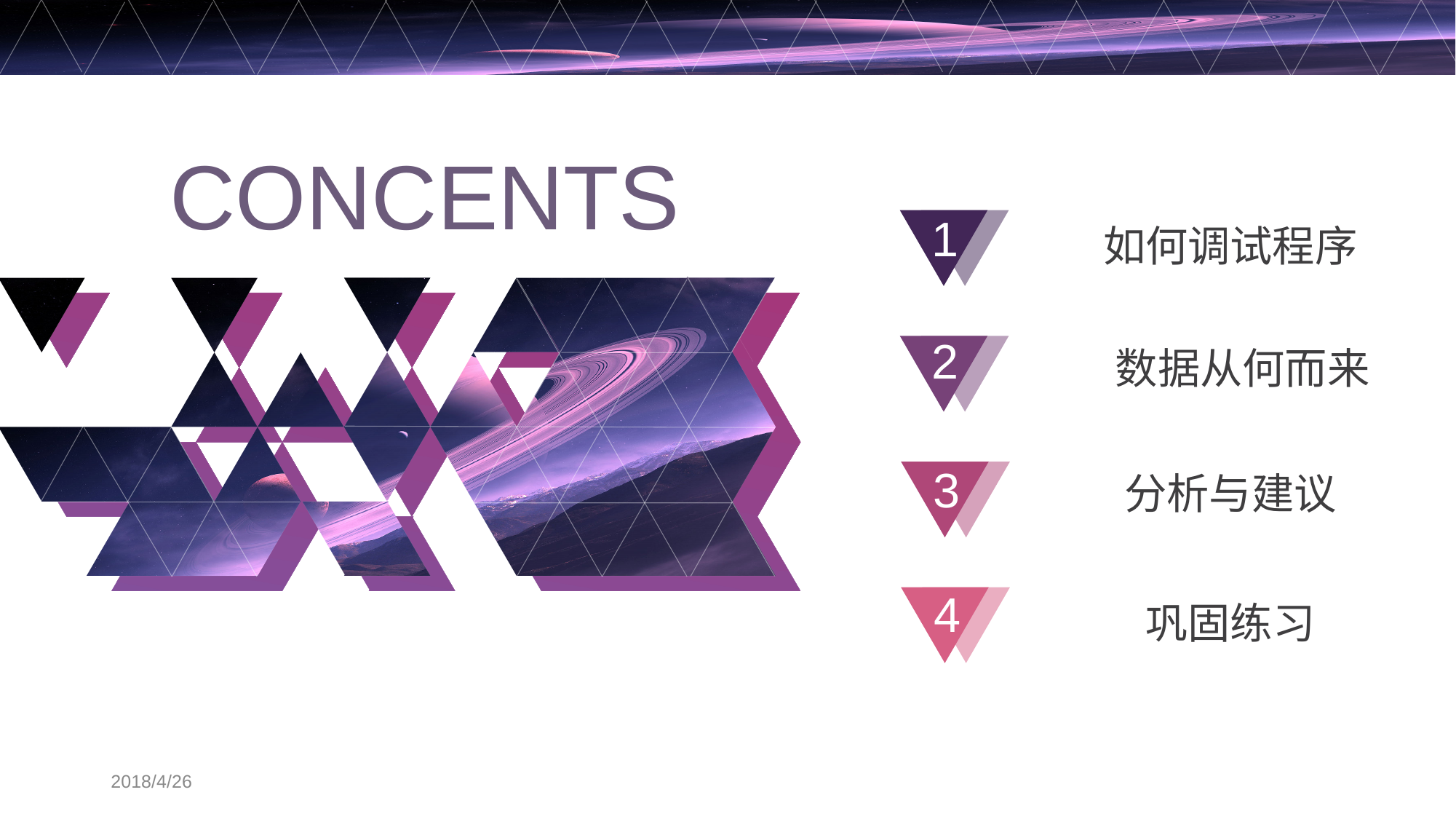

CONCENTS
1

如何调试程序

2

数据从何而来
3

分析与建议
4

巩固练习
2018/4/26